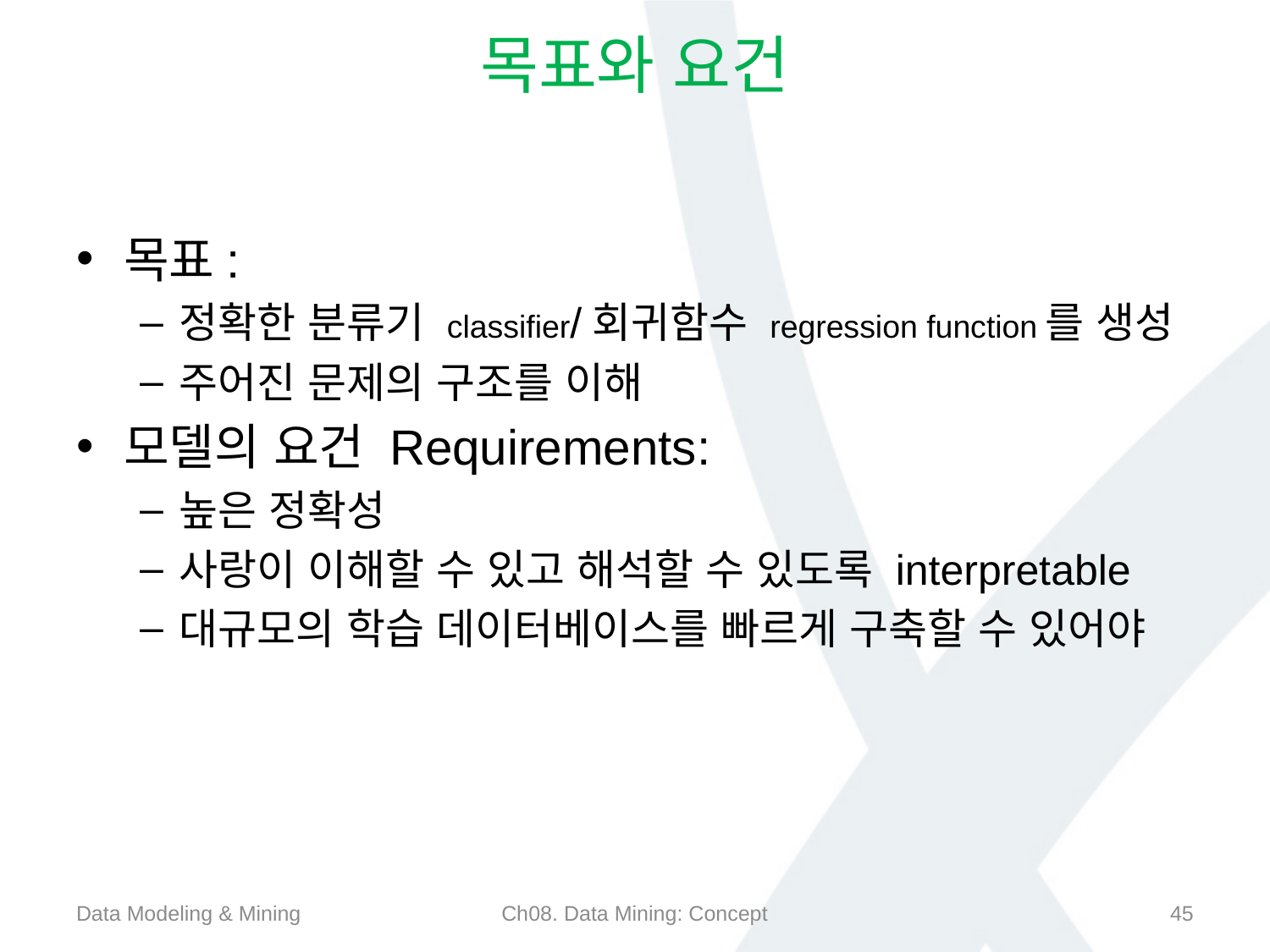

# 목표와 요건
목표:
정확한 분류기 classifier/회귀함수 regression function를 생성
주어진 문제의 구조를 이해
모델의 요건 Requirements:
높은 정확성
사랑이 이해할 수 있고 해석할 수 있도록 interpretable
대규모의 학습 데이터베이스를 빠르게 구축할 수 있어야
Data Modeling & Mining
Ch08. Data Mining: Concept
45